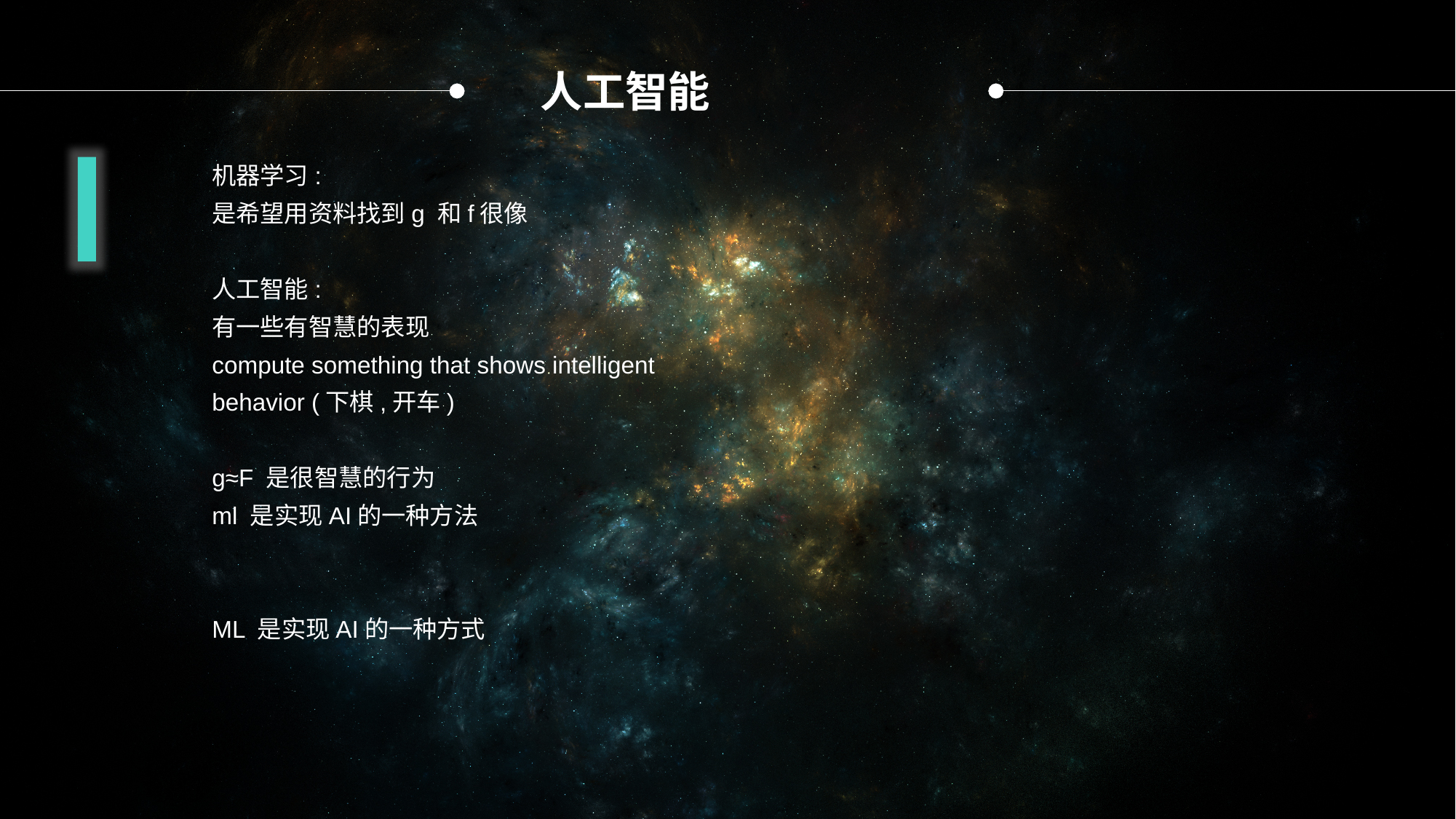

人工智能
机器学习:
是希望用资料找到g 和f很像

人工智能:
有一些有智慧的表现
compute something that shows intelligent behavior (下棋,开车)

g≈F 是很智慧的行为
ml 是实现AI的一种方法

ML 是实现AI的一种方式